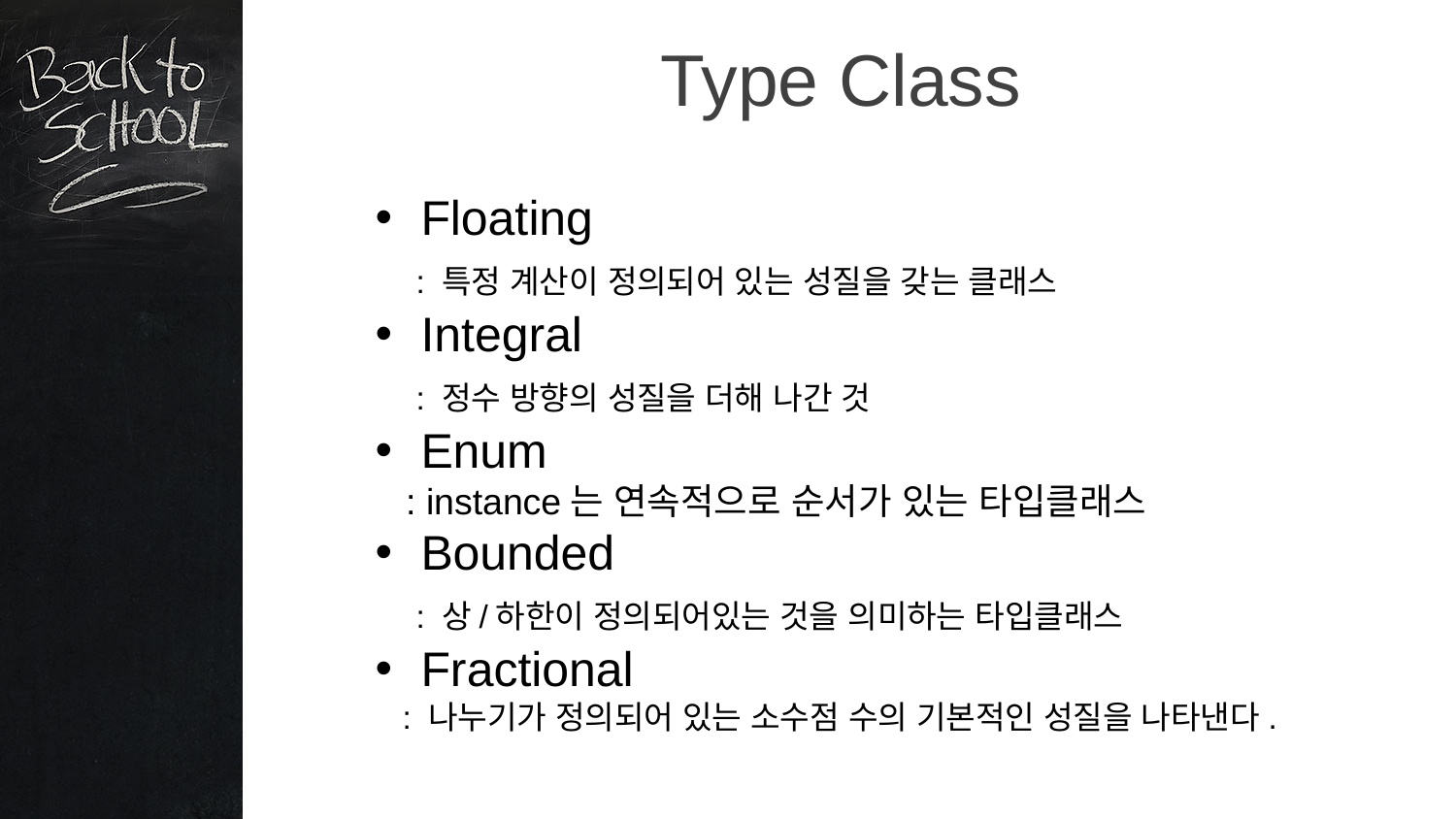

Type Class
Floating
   : 특정 계산이 정의되어 있는 성질을 갖는 클래스
Integral
   : 정수 방향의 성질을 더해 나간 것
Enum
   : instance는 연속적으로 순서가 있는 타입클래스
Bounded
   : 상/하한이 정의되어있는 것을 의미하는 타입클래스
Fractional
   : 나누기가 정의되어 있는 소수점 수의 기본적인 성질을 나타낸다.